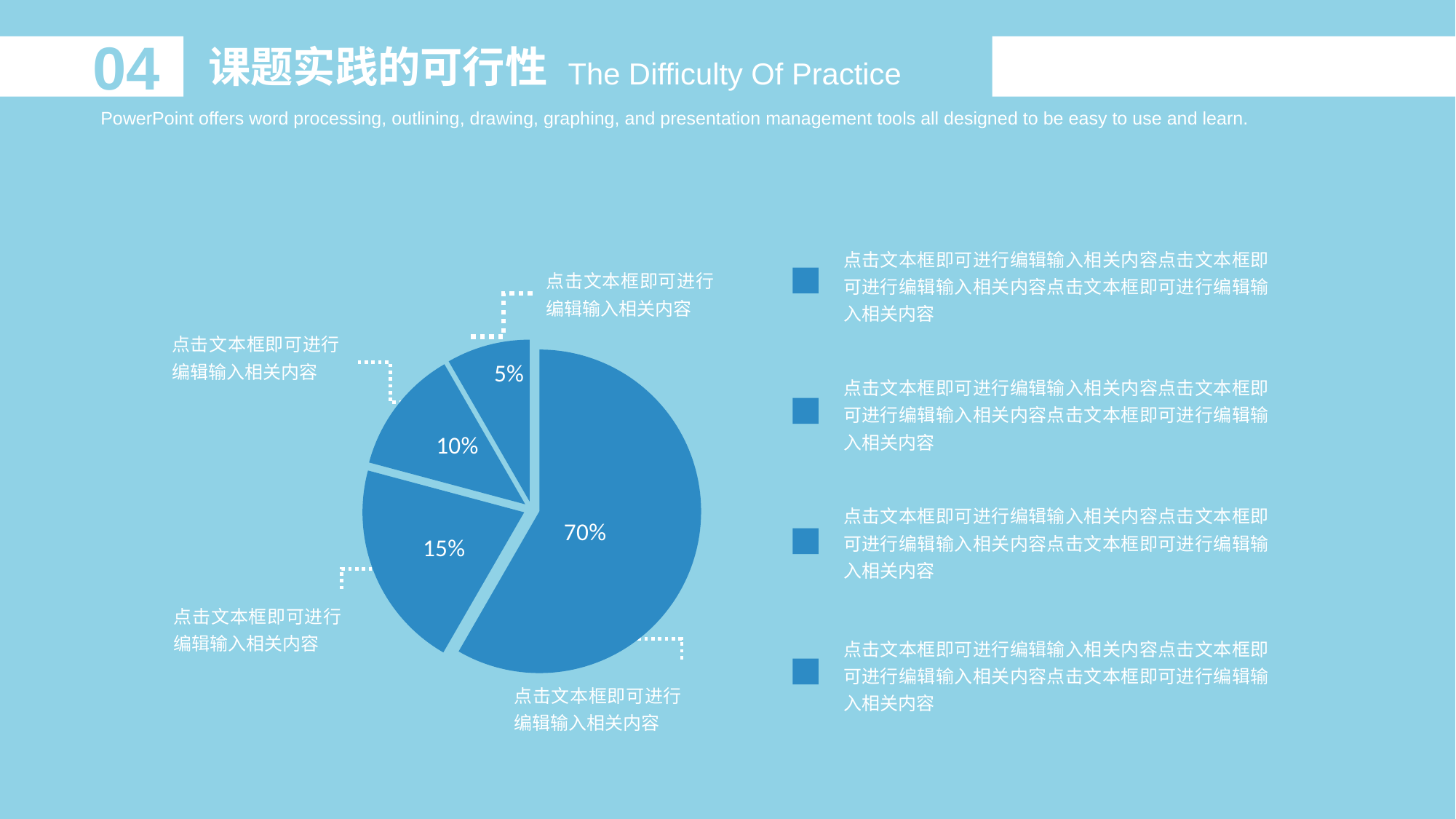

04
课题实践的可行性

The Difficulty Of Practice
PowerPoint offers word processing, outlining, drawing, graphing, and presentation management tools all designed to be easy to use and learn.
点击文本框即可进行编辑输入相关内容点击文本框即可进行编辑输入相关内容点击文本框即可进行编辑输入相关内容
点击文本框即可进行编辑输入相关内容

### Chart

| Category | Sales |
|---|---|
| 1st Qtr | 7.0 |
| 2nd Qtr | 2.5 |
| 3rd Qtr | 1.5 |
| 4th Qtr | 1.0 |
点击文本框即可进行编辑输入相关内容
点击文本框即可进行编辑输入相关内容点击文本框即可进行编辑输入相关内容点击文本框即可进行编辑输入相关内容

点击文本框即可进行编辑输入相关内容点击文本框即可进行编辑输入相关内容点击文本框即可进行编辑输入相关内容

点击文本框即可进行编辑输入相关内容
点击文本框即可进行编辑输入相关内容点击文本框即可进行编辑输入相关内容点击文本框即可进行编辑输入相关内容

点击文本框即可进行编辑输入相关内容